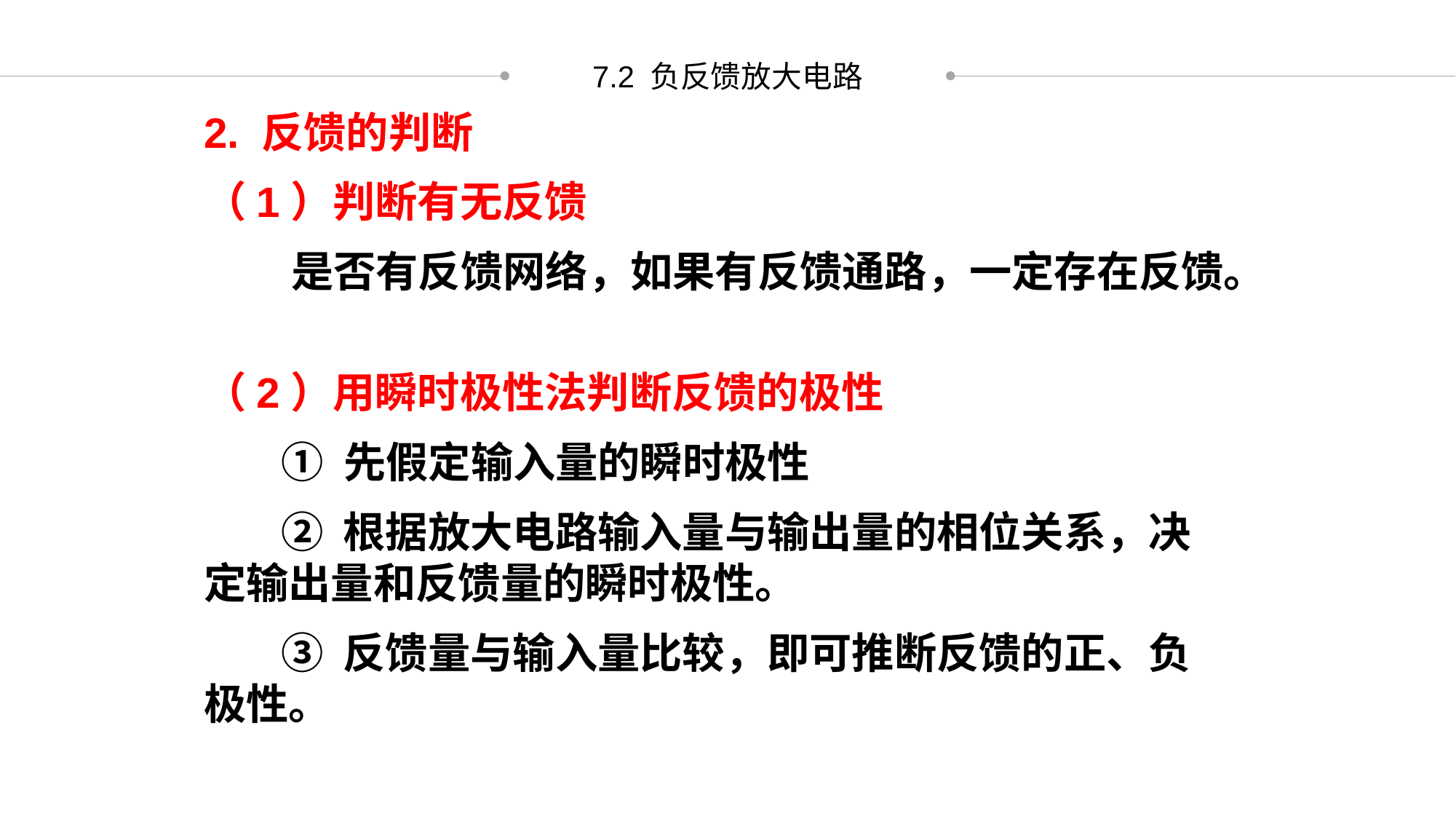

7.2 负反馈放大电路
2. 反馈的判断
（1）判断有无反馈
        是否有反馈网络，如果有反馈通路，一定存在反馈。

（2）用瞬时极性法判断反馈的极性
        ① 先假定输入量的瞬时极性
        ② 根据放大电路输入量与输出量的相位关系，决定输出量和反馈量的瞬时极性。
        ③ 反馈量与输入量比较，即可推断反馈的正、负极性。